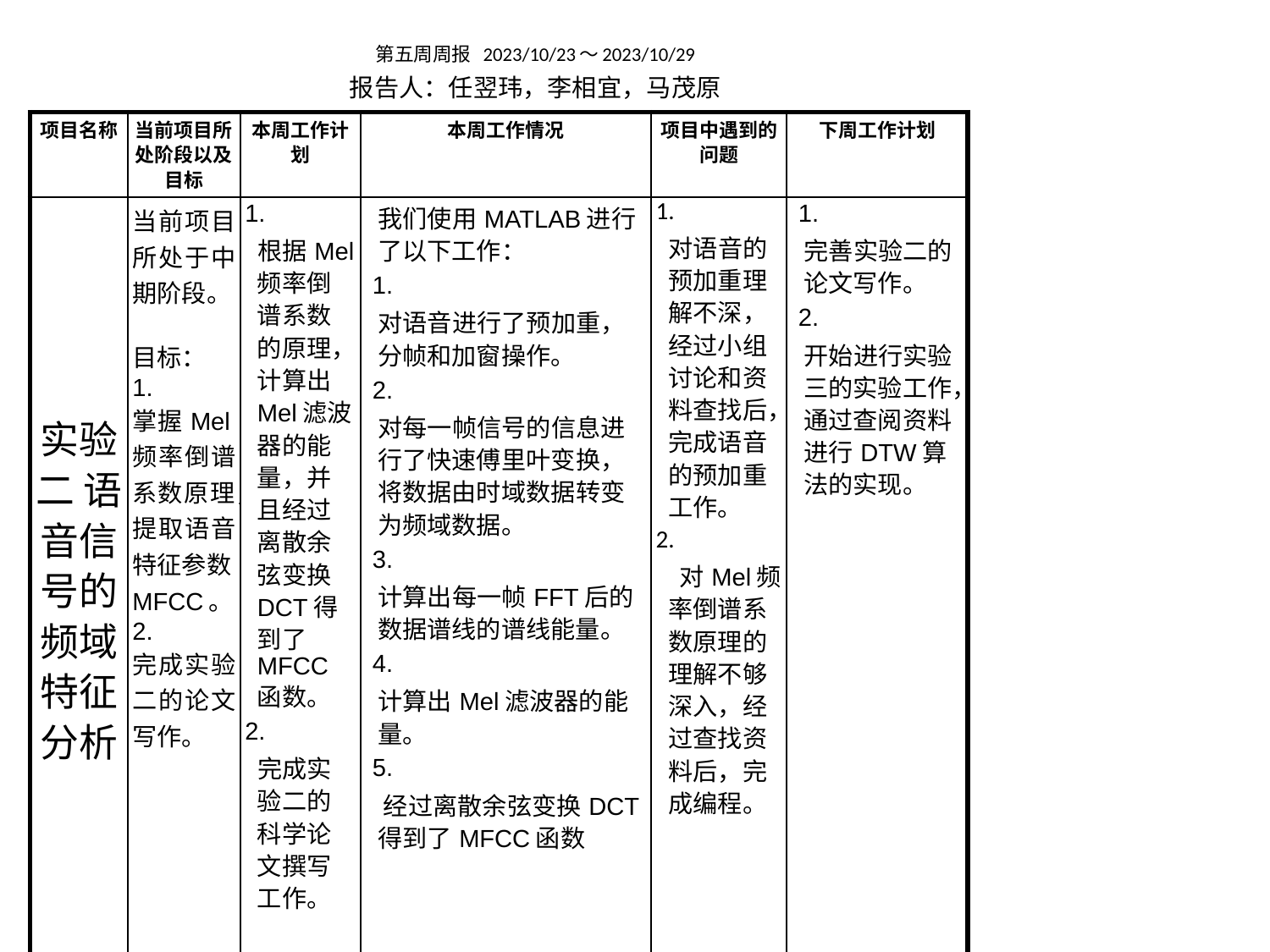

第五周周报  2023/10/23～2023/10/29
报告人：任翌玮，李相宜，马茂原
| 项目名称 | 当前项目所处阶段以及目标 | 本周工作计划 | 本周工作情况 | 项目中遇到的问题 | 下周工作计划 |
| --- | --- | --- | --- | --- | --- |
| 实验二 语音信号的频域特征分析 | 当前项目所处于中期阶段。 目标： 1. 掌握Mel频率倒谱系数原理，提取语音特征参数MFCC。 2. 完成实验二的论文写作。 | 1. 根据Mel频率倒谱系数的原理，计算出Mel滤波器的能量，并且经过离散余弦变换DCT得到了MFCC函数。 2. 完成实验二的科学论文撰写工作。 | 我们使用MATLAB进行了以下工作： 1. 对语音进行了预加重，分帧和加窗操作。 2. 对每一帧信号的信息进行了快速傅里叶变换，将数据由时域数据转变为频域数据。 3. 计算出每一帧FFT后的数据谱线的谱线能量。 4. 计算出Mel滤波器的能量。 5. 经过离散余弦变换DCT得到了MFCC函数 | 1. 对语音的预加重理解不深，经过小组讨论和资料查找后，完成语音的预加重工作。 2. 对Mel频率倒谱系数原理的理解不够深入，经过查找资料后，完成编程。 | 1. 完善实验二的论文写作。 2. 开始进行实验三的实验工作，通过查阅资料进行DTW算法的实现。 |
6
6